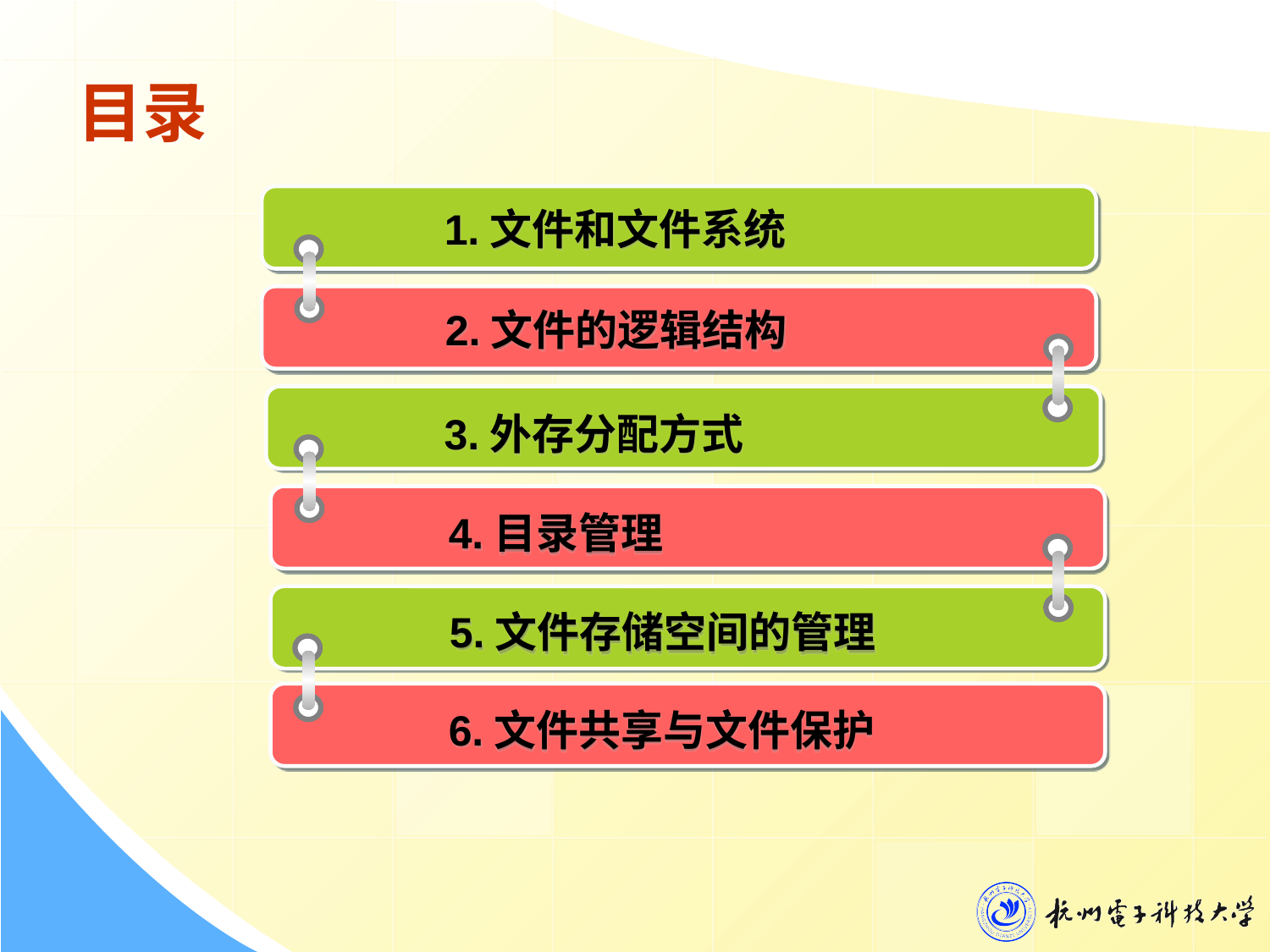

目录

1.文件和文件系统

2.文件的逻辑结构

3.外存分配方式

4.目录管理

5.文件存储空间的管理

6.文件共享与文件保护